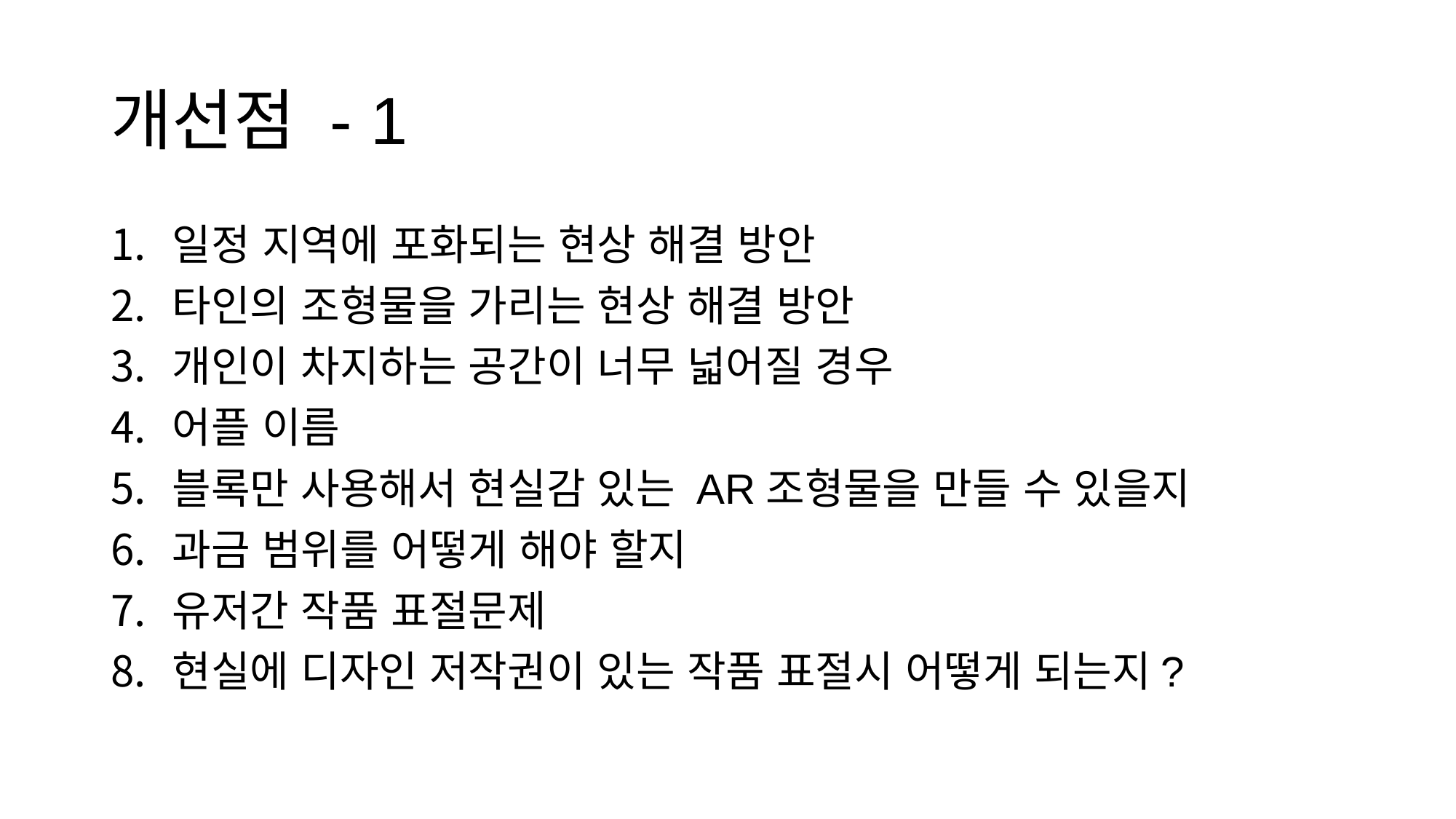

# 개선점 - 1
일정 지역에 포화되는 현상 해결 방안
타인의 조형물을 가리는 현상 해결 방안
개인이 차지하는 공간이 너무 넓어질 경우
어플 이름
블록만 사용해서 현실감 있는 AR조형물을 만들 수 있을지
과금 범위를 어떻게 해야 할지
유저간 작품 표절문제
현실에 디자인 저작권이 있는 작품 표절시 어떻게 되는지?